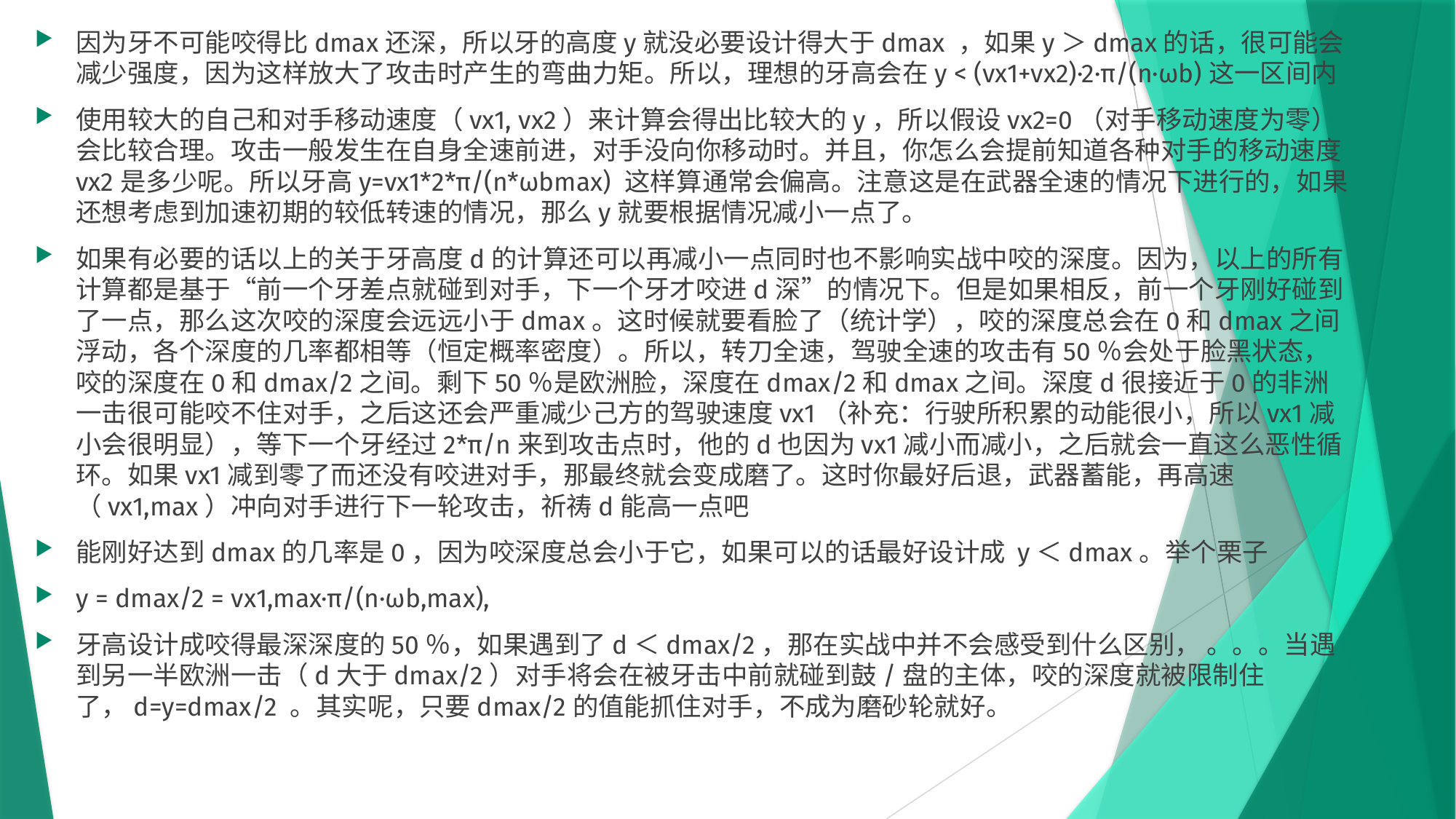

因为牙不可能咬得比dmax还深，所以牙的高度y就没必要设计得大于dmax ，如果y＞dmax的话，很可能会减少强度，因为这样放大了攻击时产生的弯曲力矩。所以，理想的牙高会在y < (vx1+vx2)⋅2⋅π/(n⋅ωb)这一区间内
使用较大的自己和对手移动速度（vx1, vx2）来计算会得出比较大的y，所以假设vx2=0（对手移动速度为零）会比较合理。攻击一般发生在自身全速前进，对手没向你移动时。并且，你怎么会提前知道各种对手的移动速度vx2是多少呢。所以牙高y=vx1*2*π/(n*ωbmax) 这样算通常会偏高。注意这是在武器全速的情况下进行的，如果还想考虑到加速初期的较低转速的情况，那么y就要根据情况减小一点了。
如果有必要的话以上的关于牙高度d的计算还可以再减小一点同时也不影响实战中咬的深度。因为，以上的所有计算都是基于“前一个牙差点就碰到对手，下一个牙才咬进d深”的情况下。但是如果相反，前一个牙刚好碰到了一点，那么这次咬的深度会远远小于dmax。这时候就要看脸了（统计学），咬的深度总会在0和dmax之间浮动，各个深度的几率都相等（恒定概率密度）。所以，转刀全速，驾驶全速的攻击有50％会处于脸黑状态，咬的深度在0和dmax/2之间。剩下50％是欧洲脸，深度在dmax/2和dmax之间。深度d很接近于0的非洲一击很可能咬不住对手，之后这还会严重减少己方的驾驶速度vx1（补充：行驶所积累的动能很小，所以vx1减小会很明显），等下一个牙经过2*π/n来到攻击点时，他的d也因为vx1减小而减小，之后就会一直这么恶性循环。如果vx1减到零了而还没有咬进对手，那最终就会变成磨了。这时你最好后退，武器蓄能，再高速（vx1,max）冲向对手进行下一轮攻击，祈祷d能高一点吧
能刚好达到dmax的几率是0，因为咬深度总会小于它，如果可以的话最好设计成 y＜dmax。举个栗子
y = dmax/2 = vx1,max⋅π/(n⋅ωb,max),
牙高设计成咬得最深深度的50％，如果遇到了d＜dmax/2，那在实战中并不会感受到什么区别， 。。。当遇到另一半欧洲一击（d大于dmax/2）对手将会在被牙击中前就碰到鼓/盘的主体，咬的深度就被限制住了，d=y=dmax/2 。其实呢，只要dmax/2的值能抓住对手，不成为磨砂轮就好。